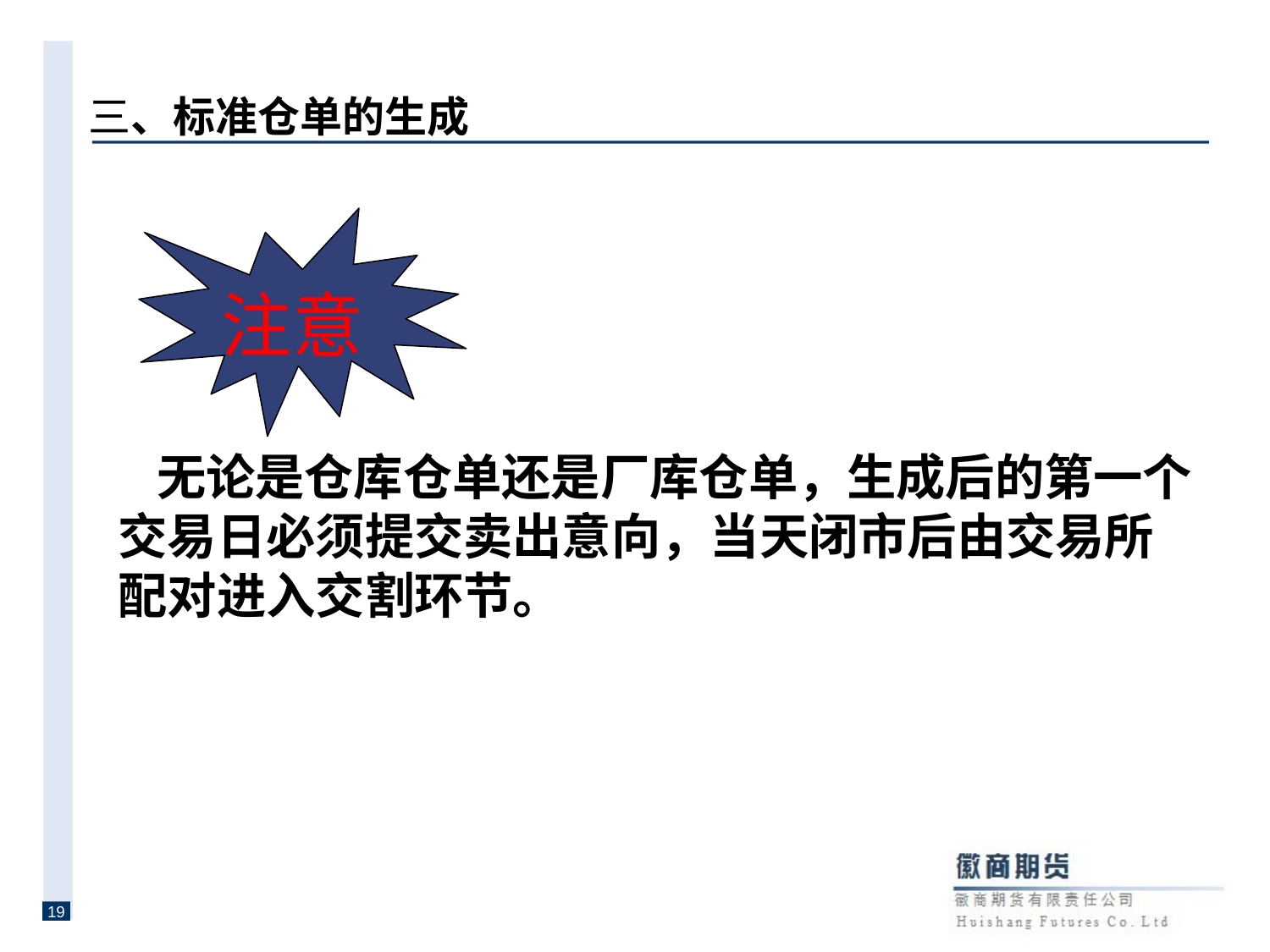

# 二、交割方式 二、交割方式 三、标准仓单的生成
注意

     无论是仓库仓单还是厂库仓单，生成后的第一个交易日必须提交卖出意向，当天闭市后由交易所配对进入交割环节。